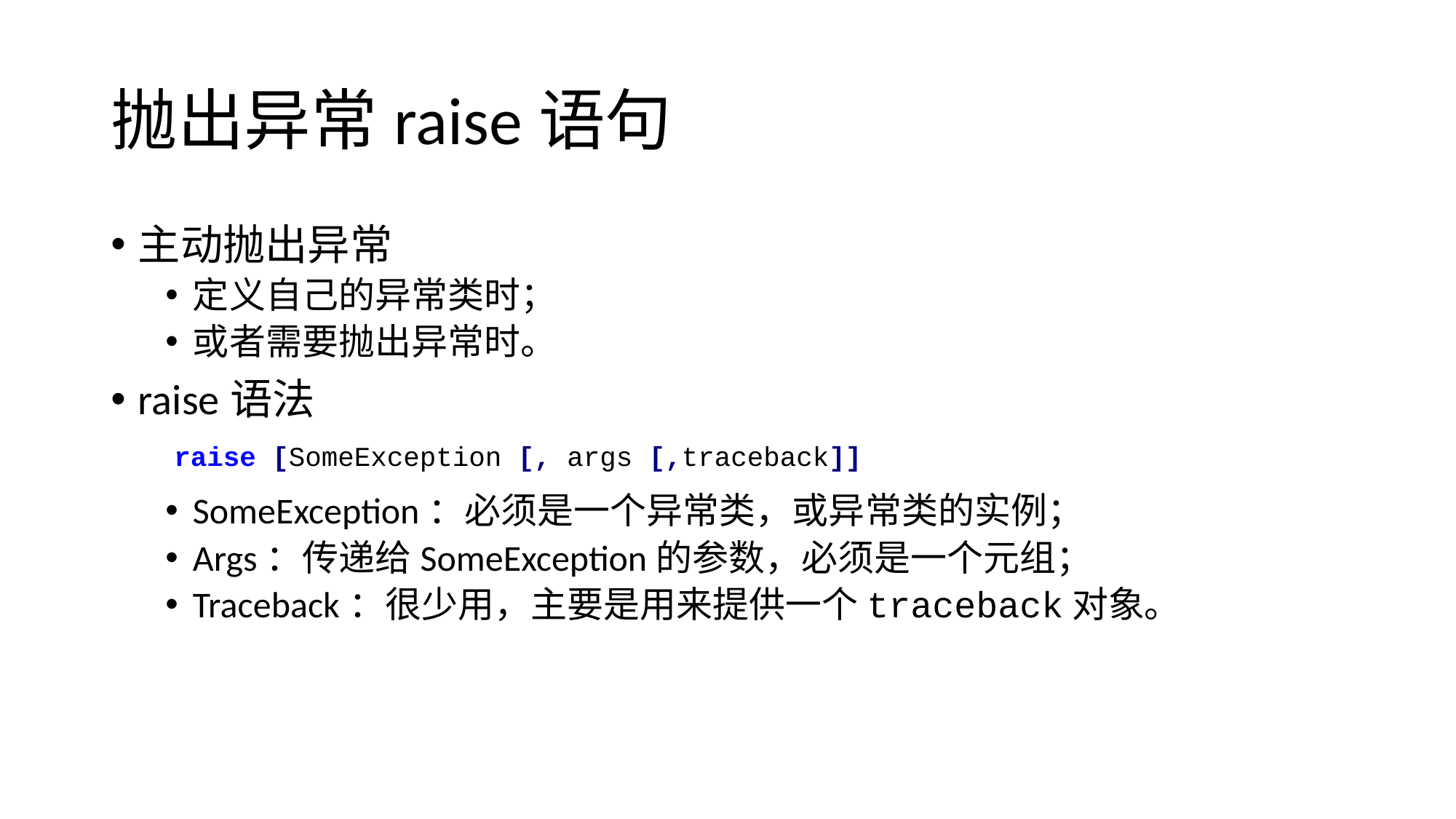

# 抛出异常raise语句
主动抛出异常
定义自己的异常类时；
或者需要抛出异常时。
raise语法

SomeException：必须是一个异常类，或异常类的实例；
Args：传递给SomeException的参数，必须是一个元组；
Traceback：很少用，主要是用来提供一个traceback对象。
raise [SomeException [, args [,traceback]]